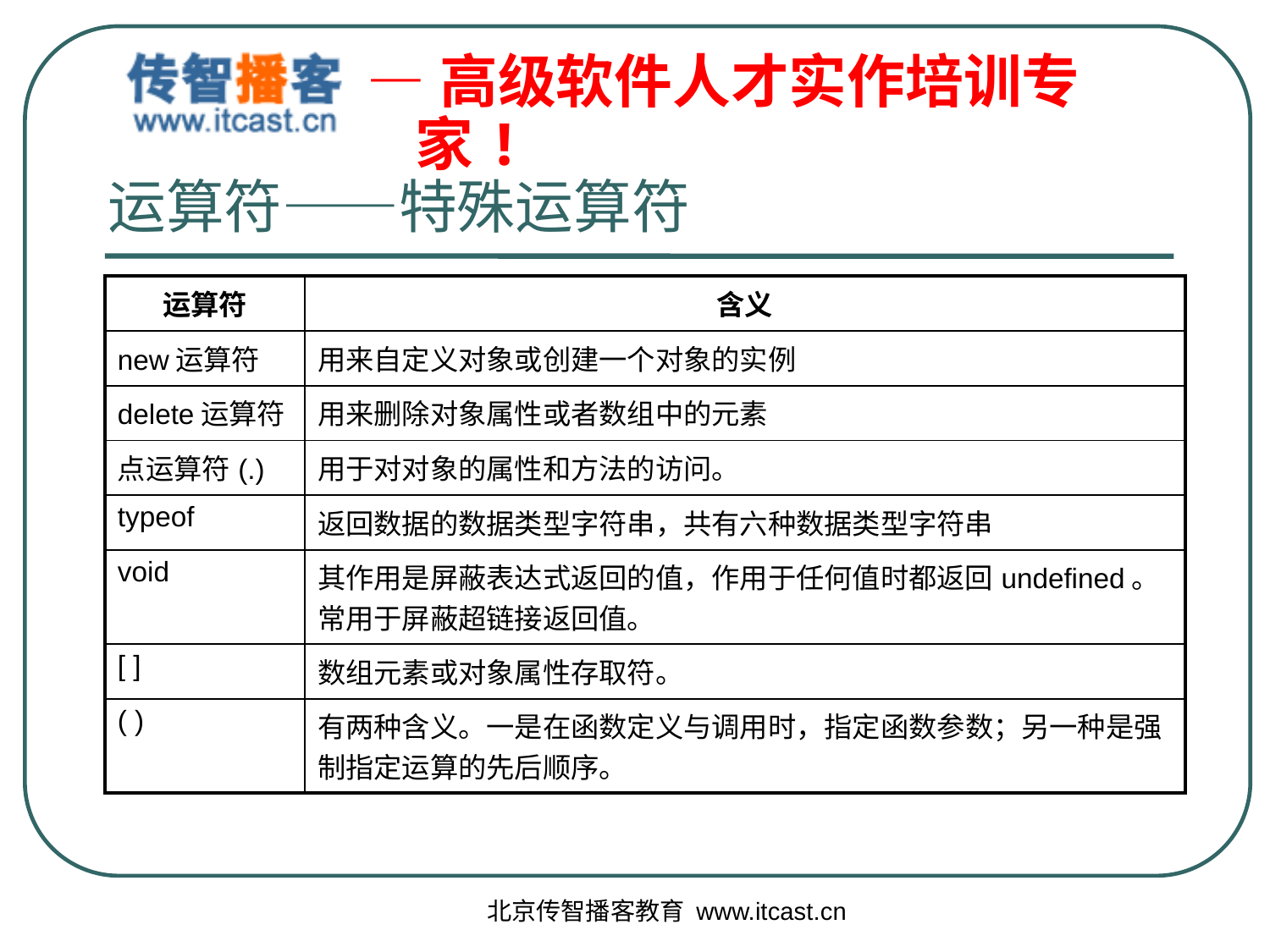

运算符——特殊运算符
| 运算符 | 含义 |
| --- | --- |
| new运算符 | 用来自定义对象或创建一个对象的实例 |
| delete运算符 | 用来删除对象属性或者数组中的元素 |
| 点运算符(.) | 用于对对象的属性和方法的访问。 |
| typeof | 返回数据的数据类型字符串，共有六种数据类型字符串 |
| void | 其作用是屏蔽表达式返回的值，作用于任何值时都返回undefined。常用于屏蔽超链接返回值。 |
| [ ] | 数组元素或对象属性存取符。 |
| ( ) | 有两种含义。一是在函数定义与调用时，指定函数参数；另一种是强制指定运算的先后顺序。 |